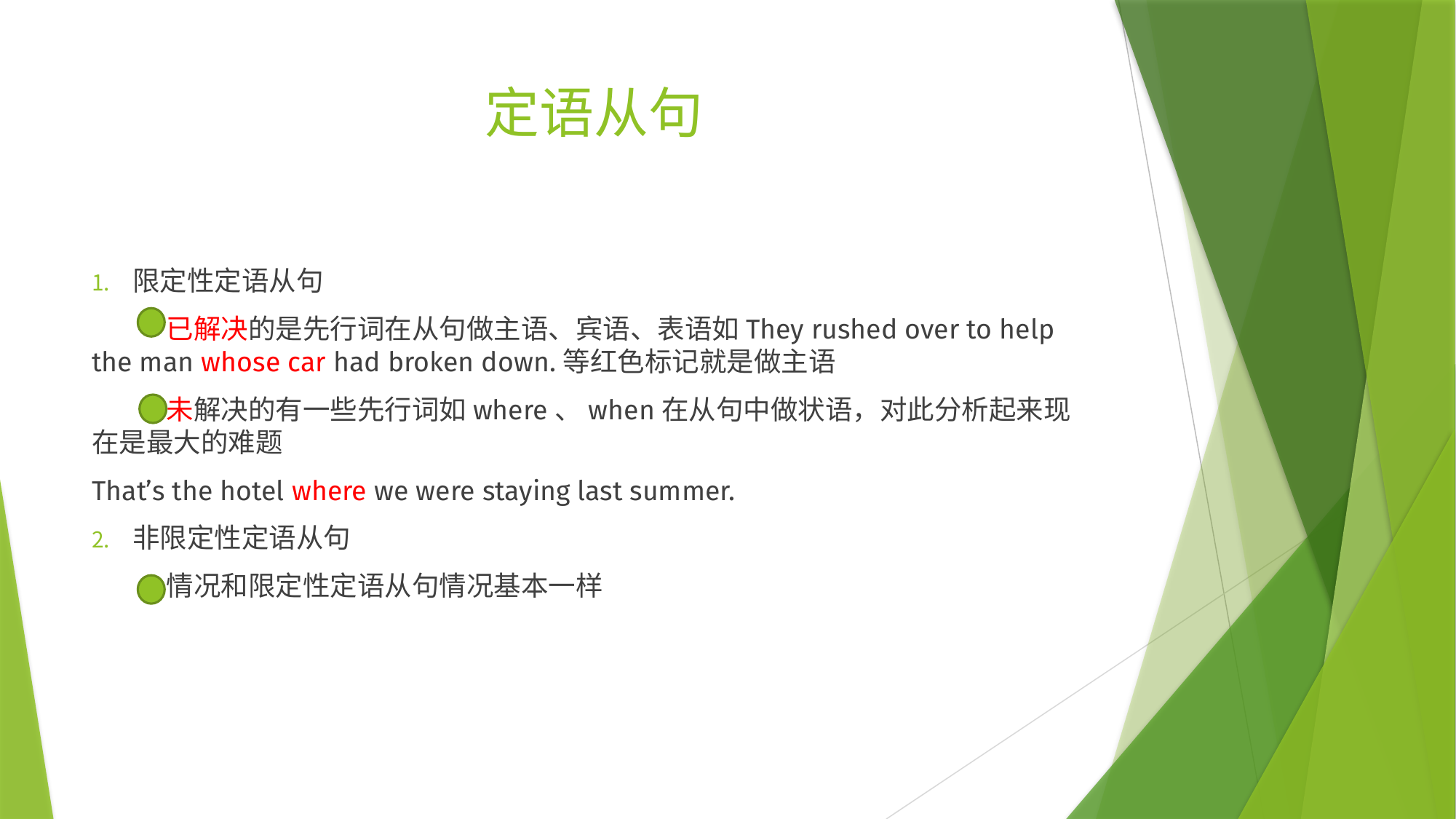

# 定语从句
限定性定语从句
           已解决的是先行词在从句做主语、宾语、表语如They rushed over to help the man whose car had broken down.等红色标记就是做主语
           未解决的有一些先行词如where、when在从句中做状语，对此分析起来现在是最大的难题
That’s the hotel where we were staying last summer.
非限定性定语从句
           情况和限定性定语从句情况基本一样